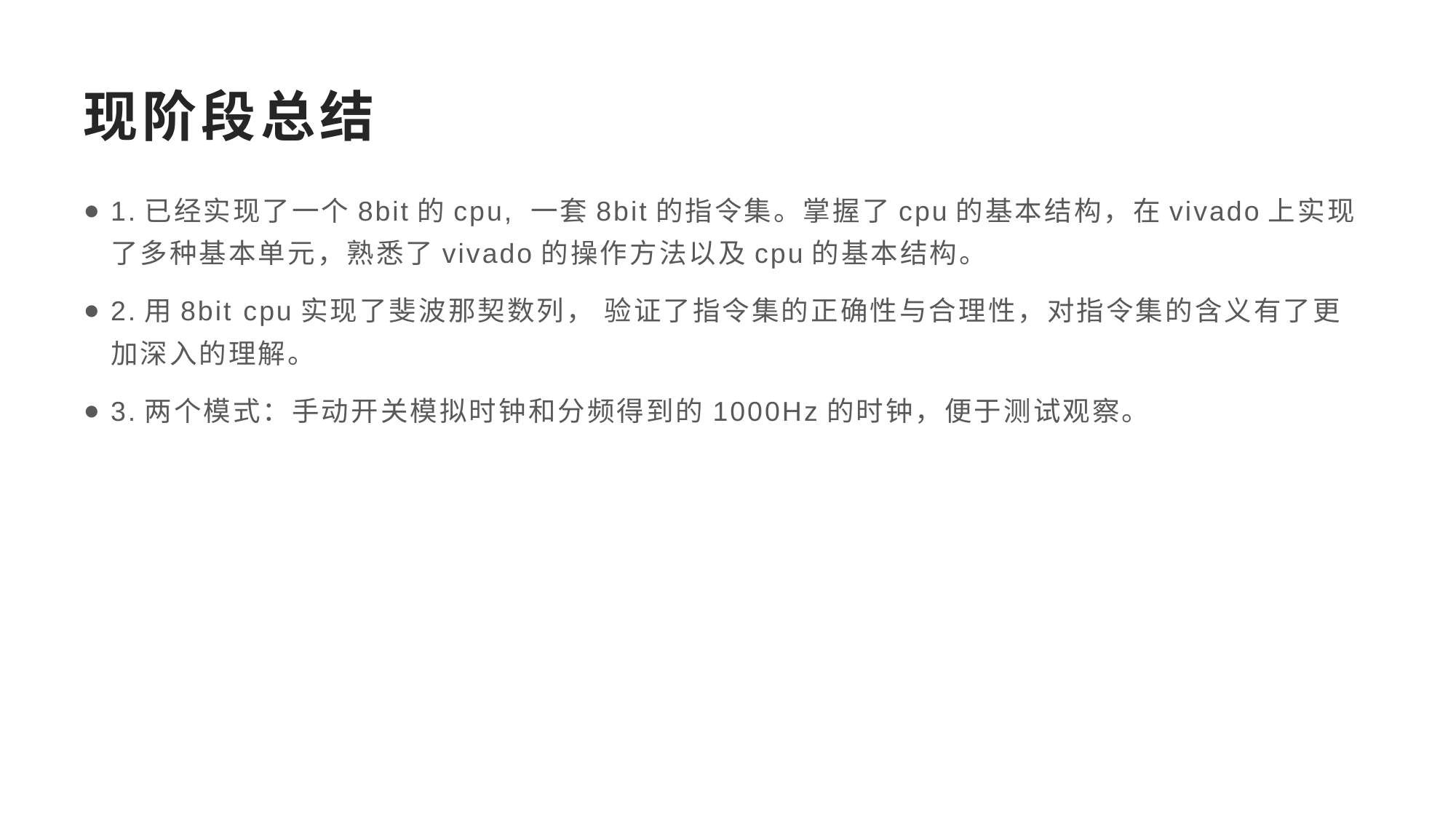

# 现阶段总结
1.已经实现了一个8bit的cpu, 一套8bit的指令集。掌握了cpu的基本结构，在vivado上实现了多种基本单元，熟悉了vivado的操作方法以及cpu的基本结构。
2.用8bit cpu实现了斐波那契数列， 验证了指令集的正确性与合理性，对指令集的含义有了更加深入的理解。
3.两个模式：手动开关模拟时钟和分频得到的1000Hz的时钟，便于测试观察。